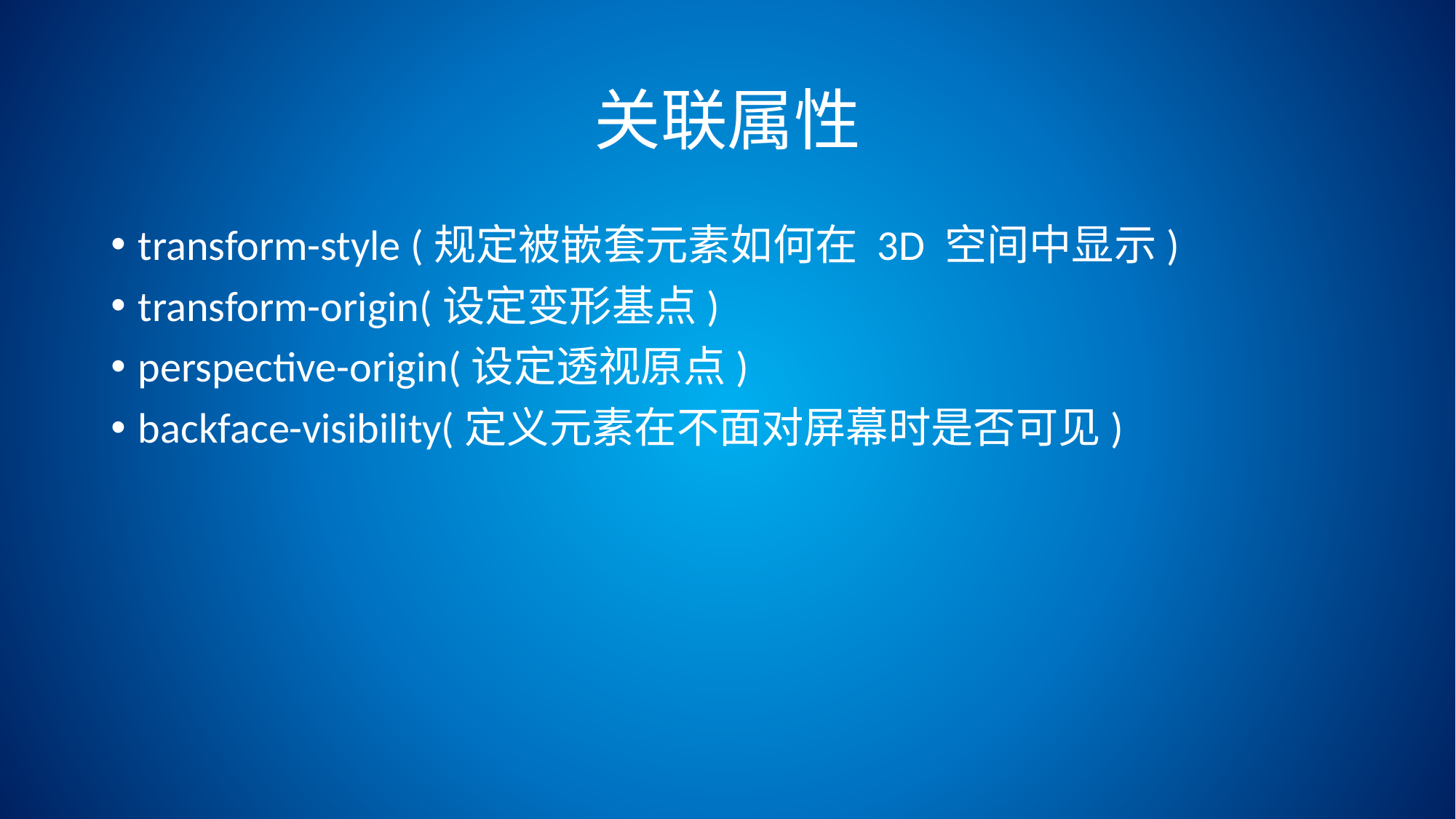

# 关联属性
transform-style (规定被嵌套元素如何在 3D 空间中显示)
transform-origin(设定变形基点)
perspective-origin(设定透视原点)
backface-visibility(定义元素在不面对屏幕时是否可见)